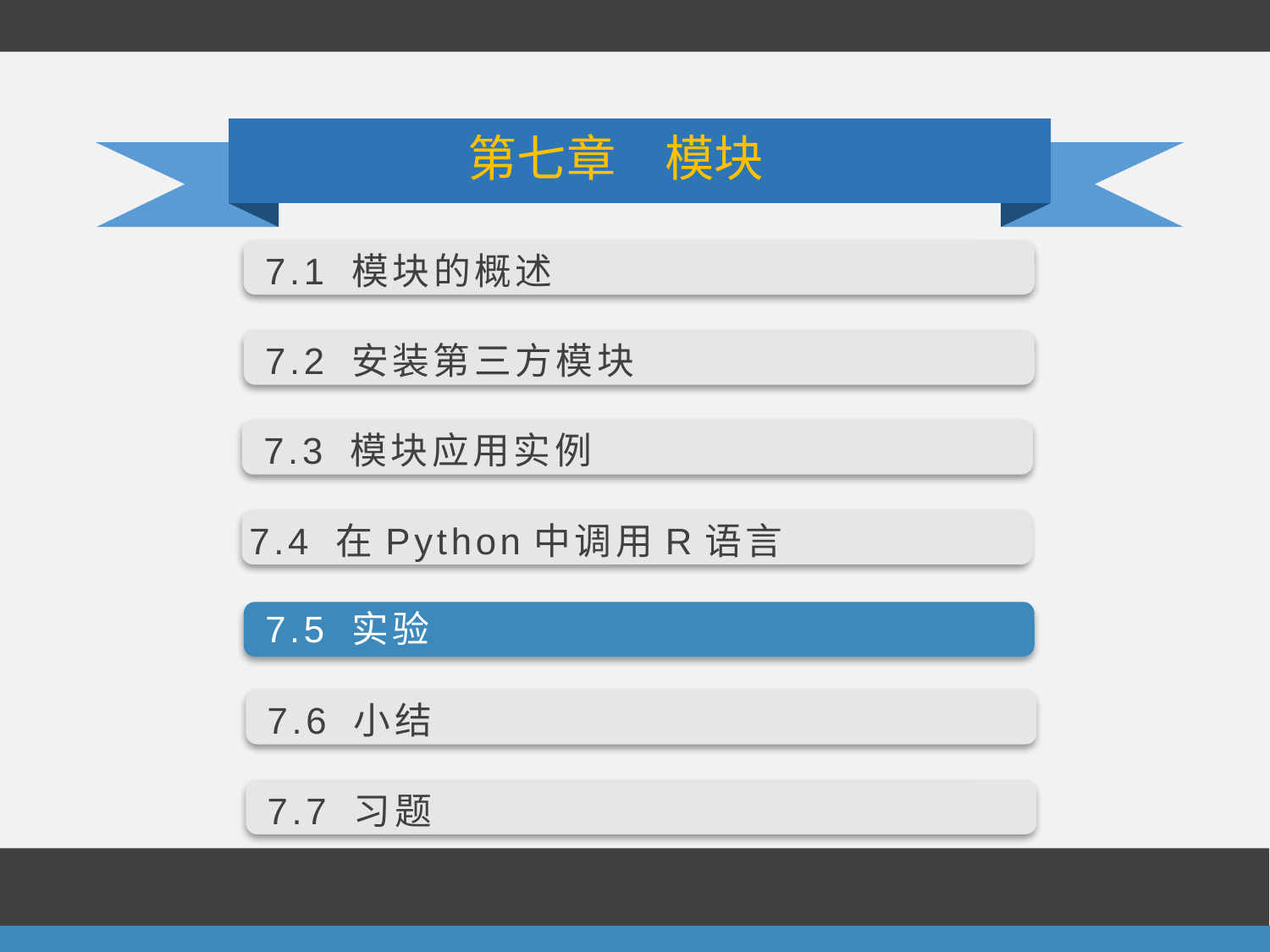

第七章　模块

7.1 模块的概述

7.2 安装第三方模块

7.3 模块应用实例

7.4 在Python中调用R语言
7.5 实验

7.6 小结

7.7 习题